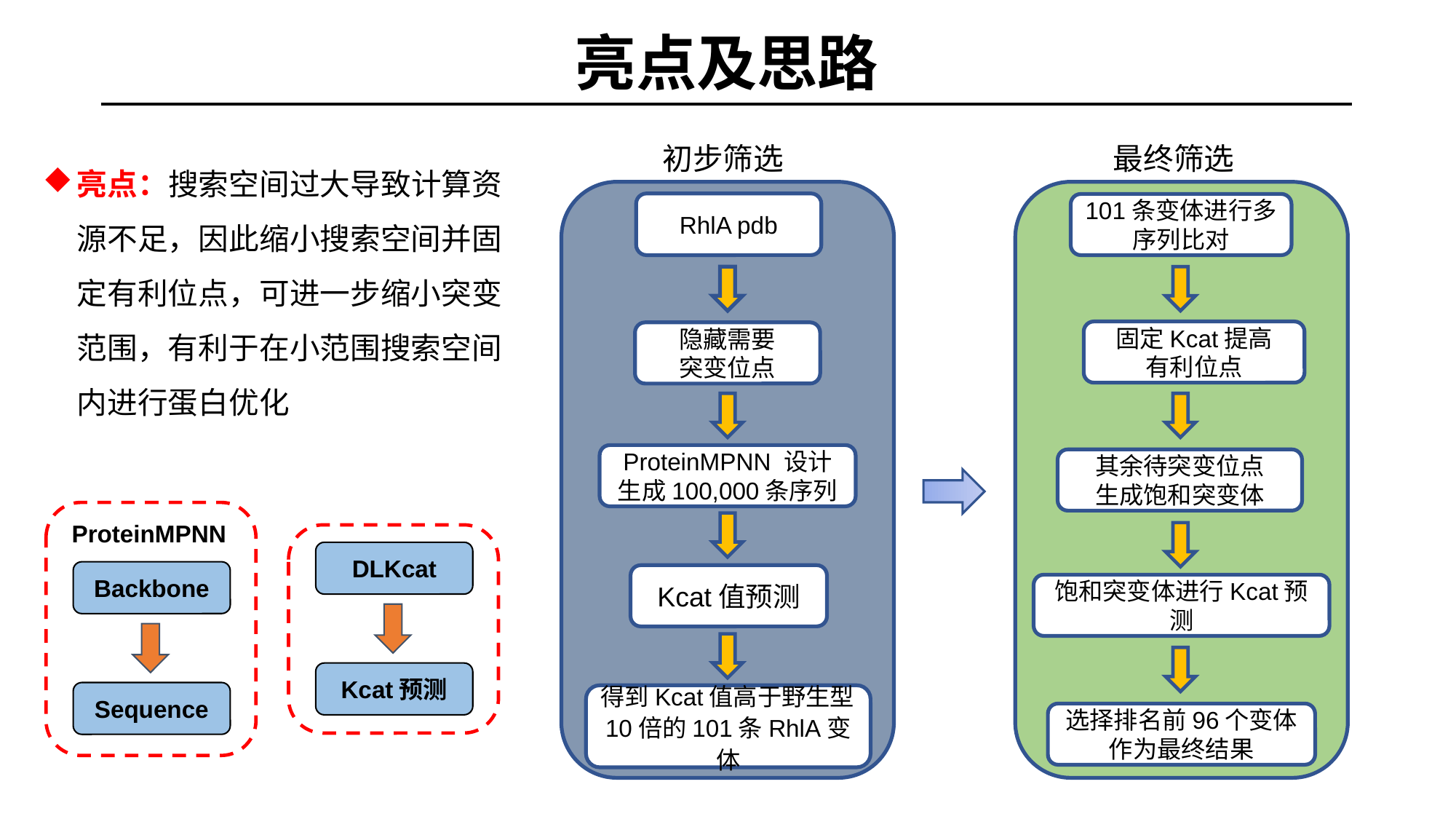

亮点及思路
初步筛选
最终筛选
亮点：搜索空间过大导致计算资源不足，因此缩小搜索空间并固定有利位点，可进一步缩小突变范围，有利于在小范围搜索空间内进行蛋白优化

101条变体进行多序列比对
固定Kcat提高
有利位点
其余待突变位点
生成饱和突变体
饱和突变体进行Kcat预测
选择排名前96个变体作为最终结果

RhlA pdb

隐藏需要
突变位点
ProteinMPNN 设计生成100,000条序列
Kcat值预测
得到Kcat值高于野生型10倍的101条RhlA变体

ProteinMPNN
Backbone

Sequence

DLKcat

Kcat预测